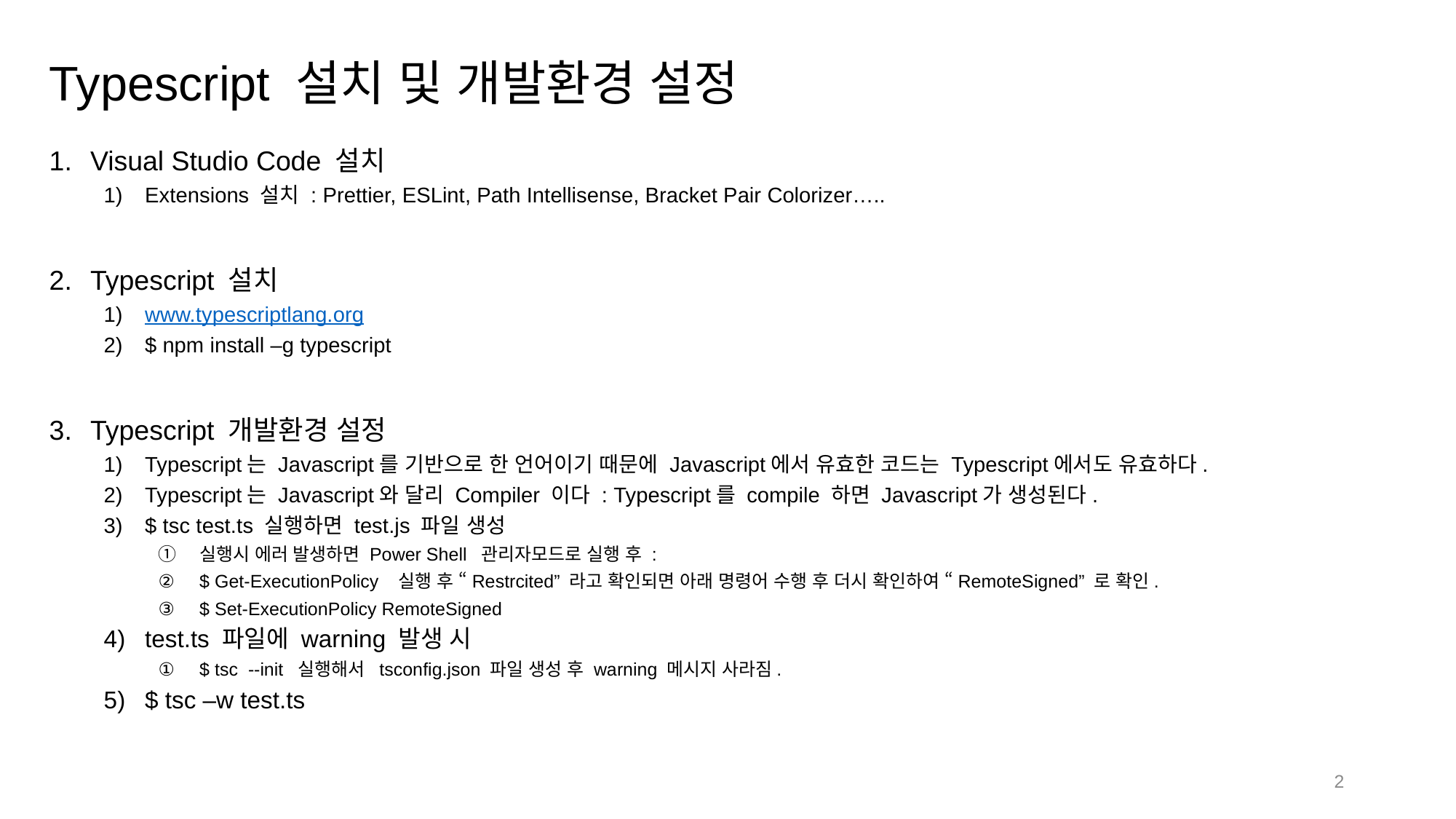

# Typescript 설치 및 개발환경 설정
Visual Studio Code 설치
Extensions 설치 : Prettier, ESLint, Path Intellisense, Bracket Pair Colorizer…..

Typescript 설치
www.typescriptlang.org
$ npm install –g typescript

Typescript 개발환경 설정
Typescript는 Javascript를 기반으로 한 언어이기 때문에 Javascript에서 유효한 코드는 Typescript에서도 유효하다.
Typescript는 Javascript와 달리 Compiler 이다 : Typescript를 compile 하면 Javascript가 생성된다.
$ tsc test.ts 실행하면 test.js 파일 생성
실행시 에러 발생하면 Power Shell  관리자모드로 실행 후 :
$ Get-ExecutionPolicy   실행 후 “Restrcited” 라고 확인되면 아래 명령어 수행 후 더시 확인하여 “RemoteSigned” 로 확인.
$ Set-ExecutionPolicy RemoteSigned
test.ts 파일에 warning 발생 시
$ tsc  --init  실행해서  tsconfig.json 파일 생성 후 warning 메시지 사라짐.
$ tsc –w test.ts

2